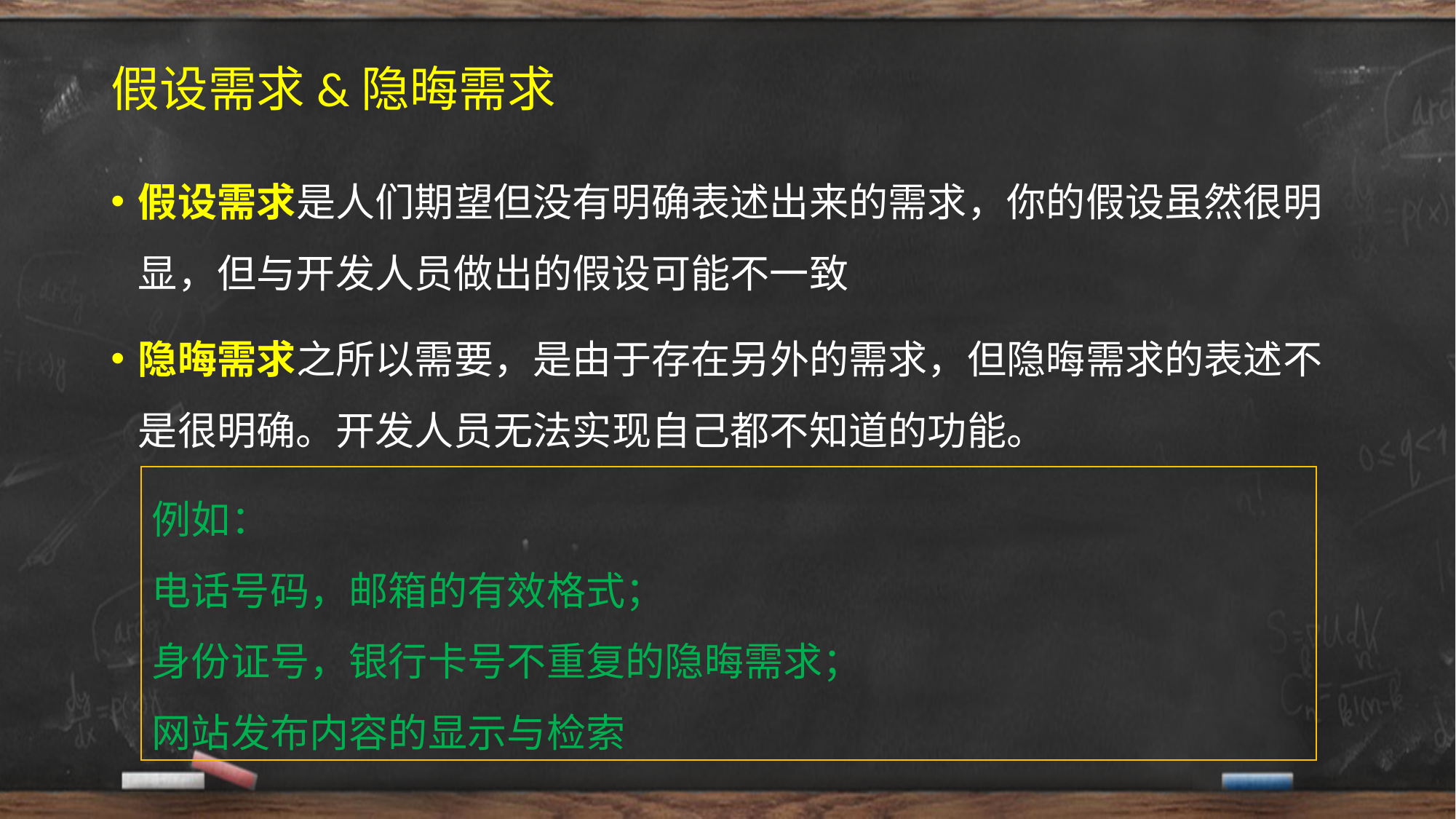

# 假设需求&隐晦需求
假设需求是人们期望但没有明确表述出来的需求，你的假设虽然很明显，但与开发人员做出的假设可能不一致
隐晦需求之所以需要，是由于存在另外的需求，但隐晦需求的表述不是很明确。开发人员无法实现自己都不知道的功能。

例如：
电话号码，邮箱的有效格式；
身份证号，银行卡号不重复的隐晦需求；
网站发布内容的显示与检索